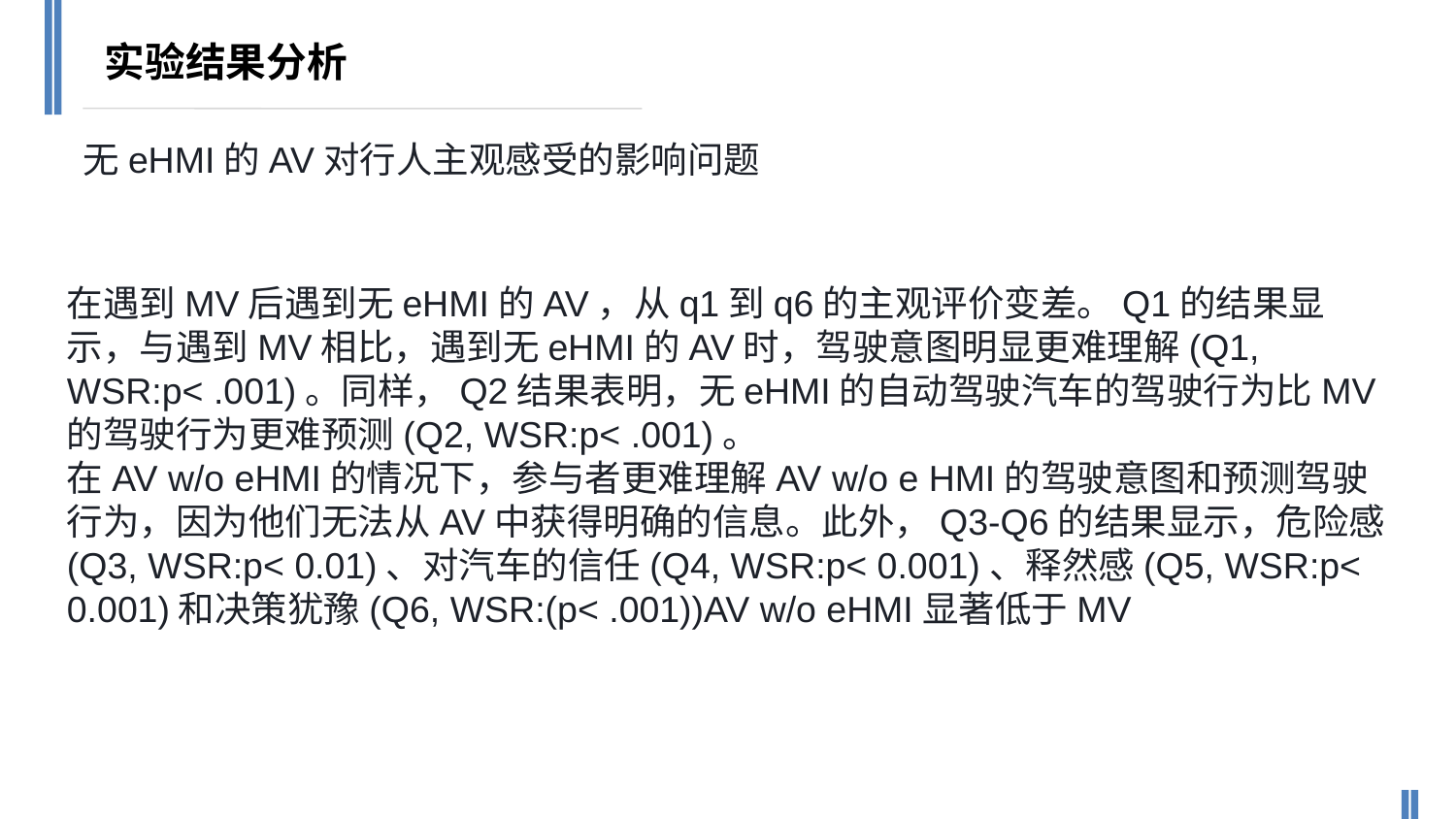

实验结果分析
无eHMI的AV对行人主观感受的影响问题
在遇到MV后遇到无eHMI的AV，从q1到q6的主观评价变差。Q1的结果显示，与遇到MV相比，遇到无eHMI的AV时，驾驶意图明显更难理解(Q1, WSR:p< .001)。同样，Q2结果表明，无eHMI的自动驾驶汽车的驾驶行为比MV的驾驶行为更难预测(Q2, WSR:p< .001)。
在AV w/o eHMI的情况下，参与者更难理解AV w/o e HMI的驾驶意图和预测驾驶行为，因为他们无法从AV中获得明确的信息。此外，Q3-Q6的结果显示，危险感(Q3, WSR:p< 0.01)、对汽车的信任(Q4, WSR:p< 0.001)、释然感(Q5, WSR:p< 0.001)和决策犹豫(Q6, WSR:(p< .001))AV w/o eHMI显著低于MV